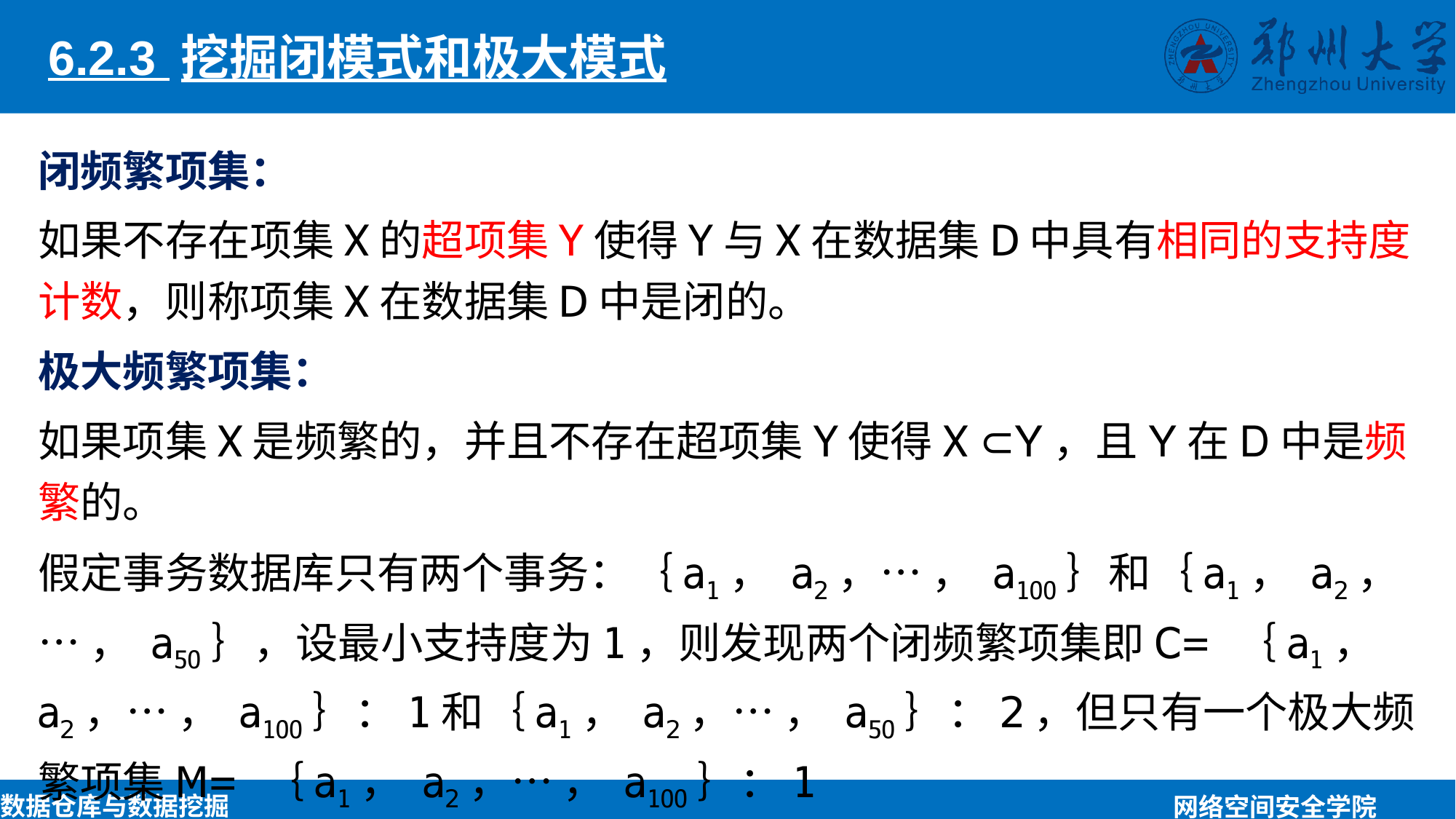

6.2.3 挖掘闭模式和极大模式
闭频繁项集：
如果不存在项集X的超项集Y使得Y与X在数据集D中具有相同的支持度计数，则称项集X在数据集D中是闭的。
极大频繁项集：
如果项集X是频繁的，并且不存在超项集Y使得X ⊂Y，且Y在D中是频繁的。
假定事务数据库只有两个事务：｛a1， a2，… ， a100｝和｛a1， a2，… ， a50｝，设最小支持度为1，则发现两个闭频繁项集即C= ｛a1， a2，… ， a100｝：1和｛a1， a2，… ， a50｝：2，但只有一个极大频繁项集M= ｛a1， a2，… ， a100｝：1